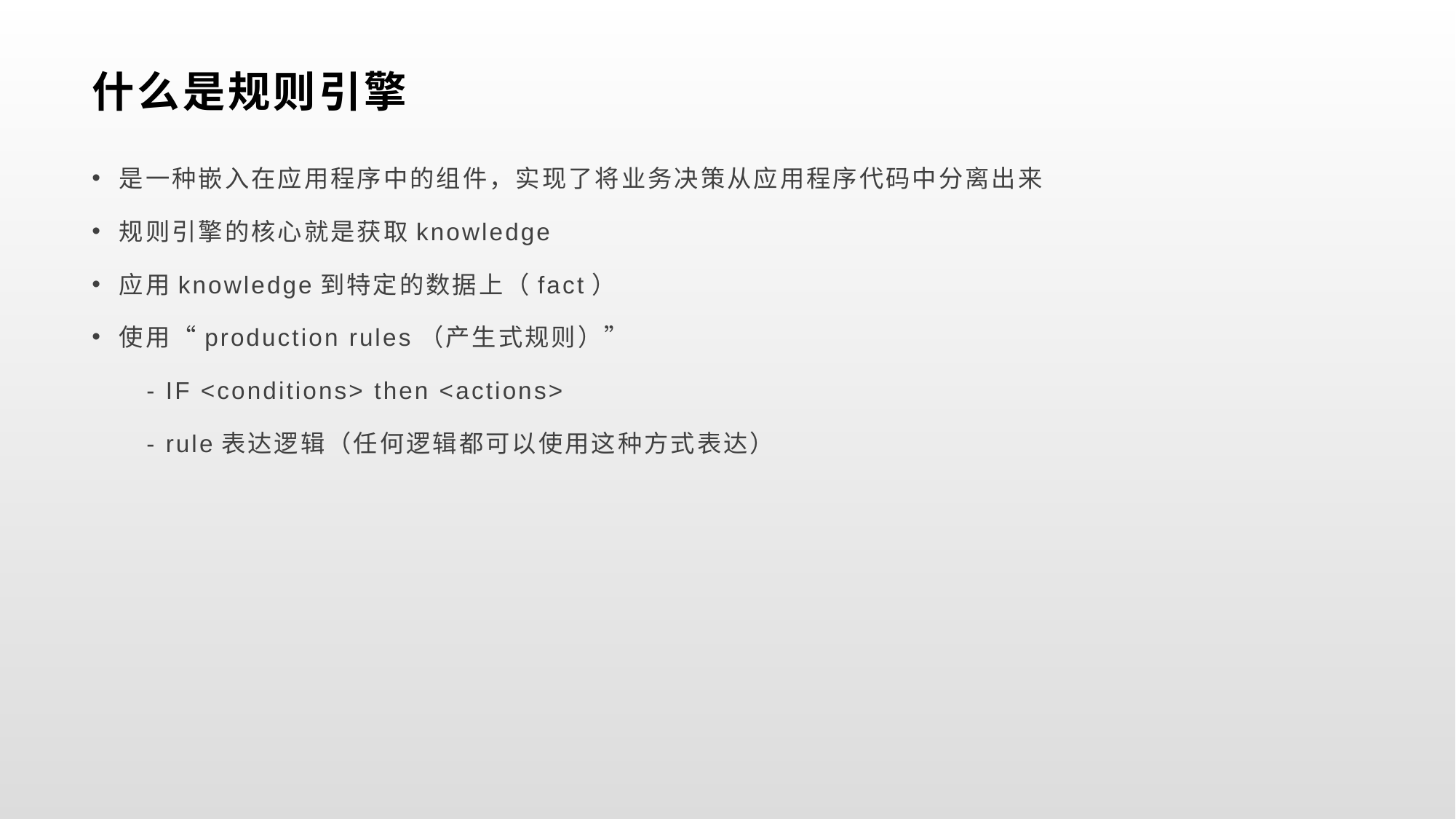

# 什么是规则引擎
是一种嵌入在应用程序中的组件，实现了将业务决策从应用程序代码中分离出来
规则引擎的核心就是获取knowledge
应用knowledge到特定的数据上（fact）
使用“production rules（产生式规则）”
- IF <conditions> then <actions>
- rule表达逻辑（任何逻辑都可以使用这种方式表达）